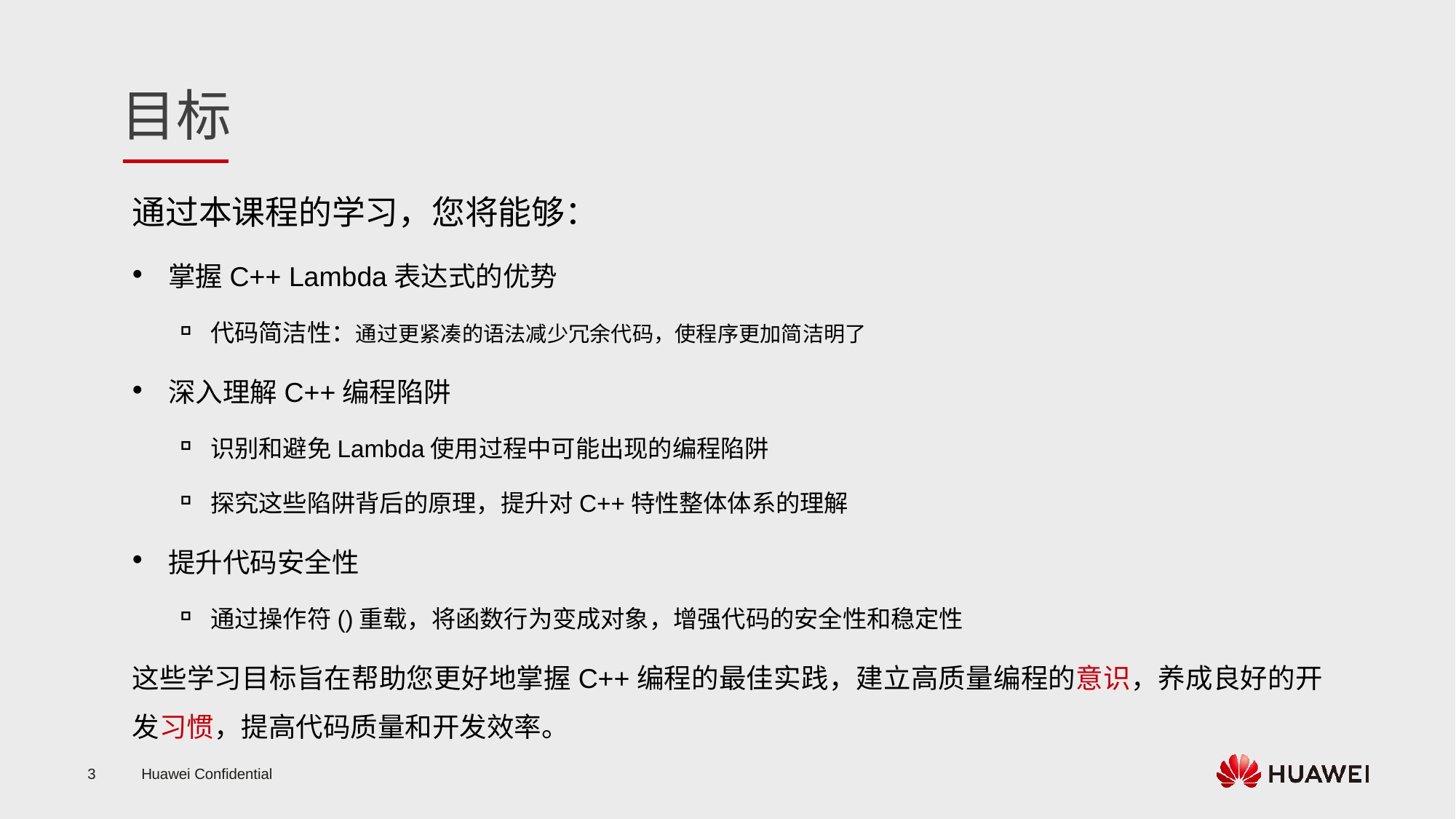

通过本课程的学习，您将能够：
掌握C++ Lambda表达式的优势
代码简洁性：通过更紧凑的语法减少冗余代码，使程序更加简洁明了
深入理解C++编程陷阱
识别和避免Lambda使用过程中可能出现的编程陷阱
探究这些陷阱背后的原理，提升对C++特性整体体系的理解
提升代码安全性
通过操作符()重载，将函数行为变成对象，增强代码的安全性和稳定性
这些学习目标旨在帮助您更好地掌握C++编程的最佳实践，建立高质量编程的意识，养成良好的开发习惯，提高代码质量和开发效率。